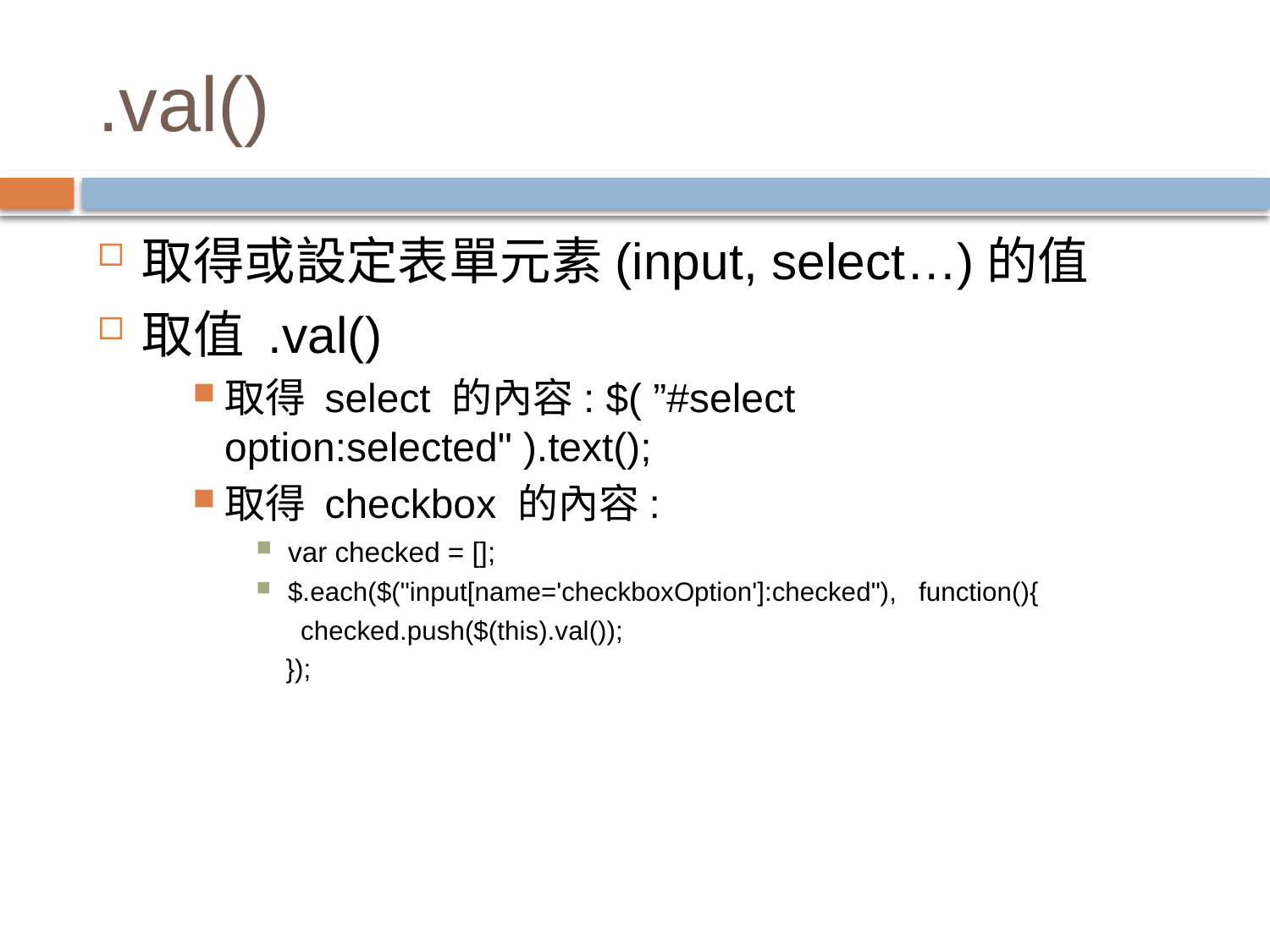

# .val()
取得或設定表單元素(input, select…)的值
取值 .val()
取得 select 的內容: $( ”#select option:selected" ).text();
取得 checkbox 的內容:
var checked = [];
$.each($("input[name='checkboxOption']:checked"),   function(){
      checked.push($(this).val());
    });